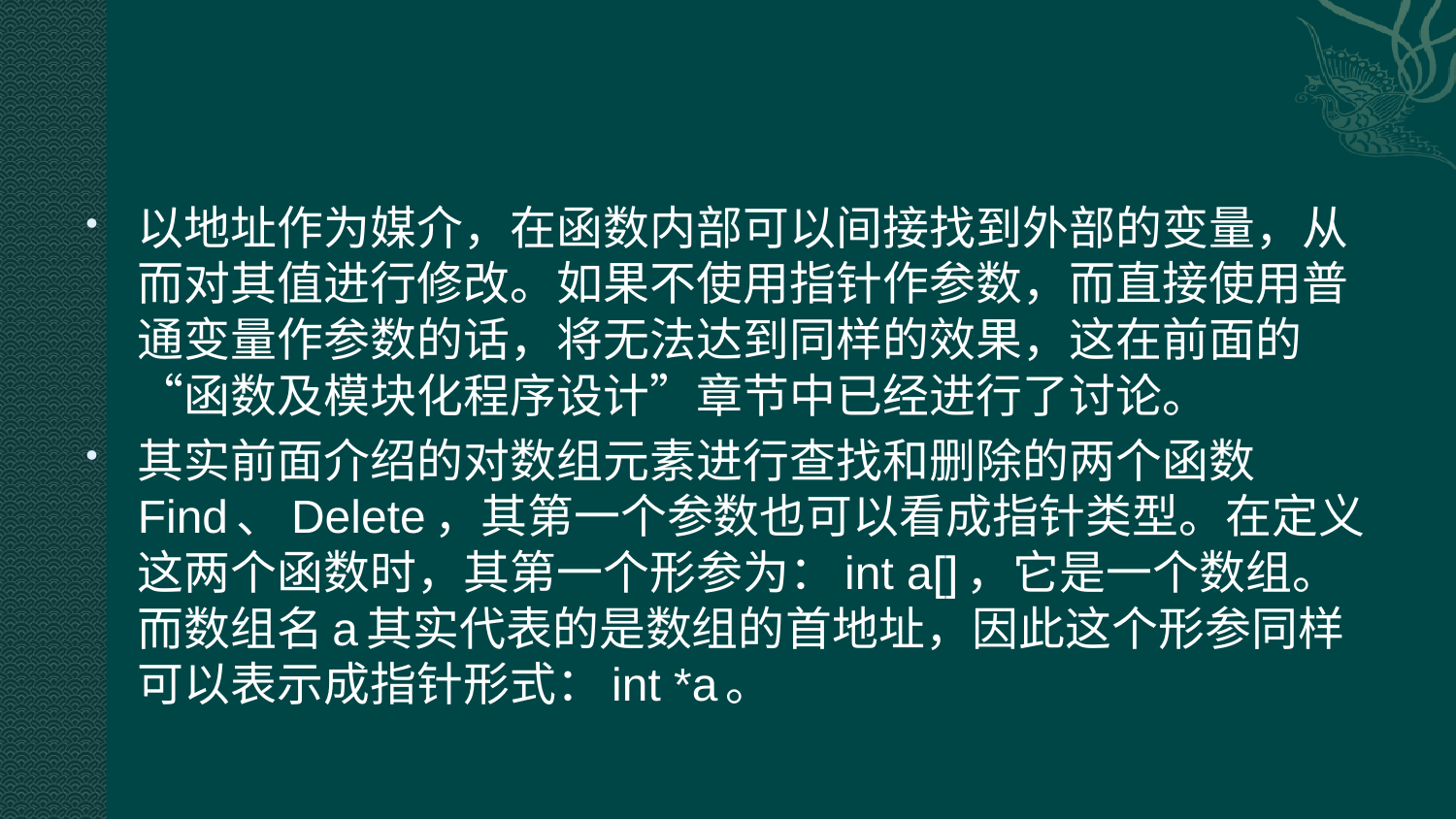

#
以地址作为媒介，在函数内部可以间接找到外部的变量，从而对其值进行修改。如果不使用指针作参数，而直接使用普通变量作参数的话，将无法达到同样的效果，这在前面的“函数及模块化程序设计”章节中已经进行了讨论。
其实前面介绍的对数组元素进行查找和删除的两个函数Find、Delete，其第一个参数也可以看成指针类型。在定义这两个函数时，其第一个形参为：int a[]，它是一个数组。而数组名a其实代表的是数组的首地址，因此这个形参同样可以表示成指针形式：int *a。